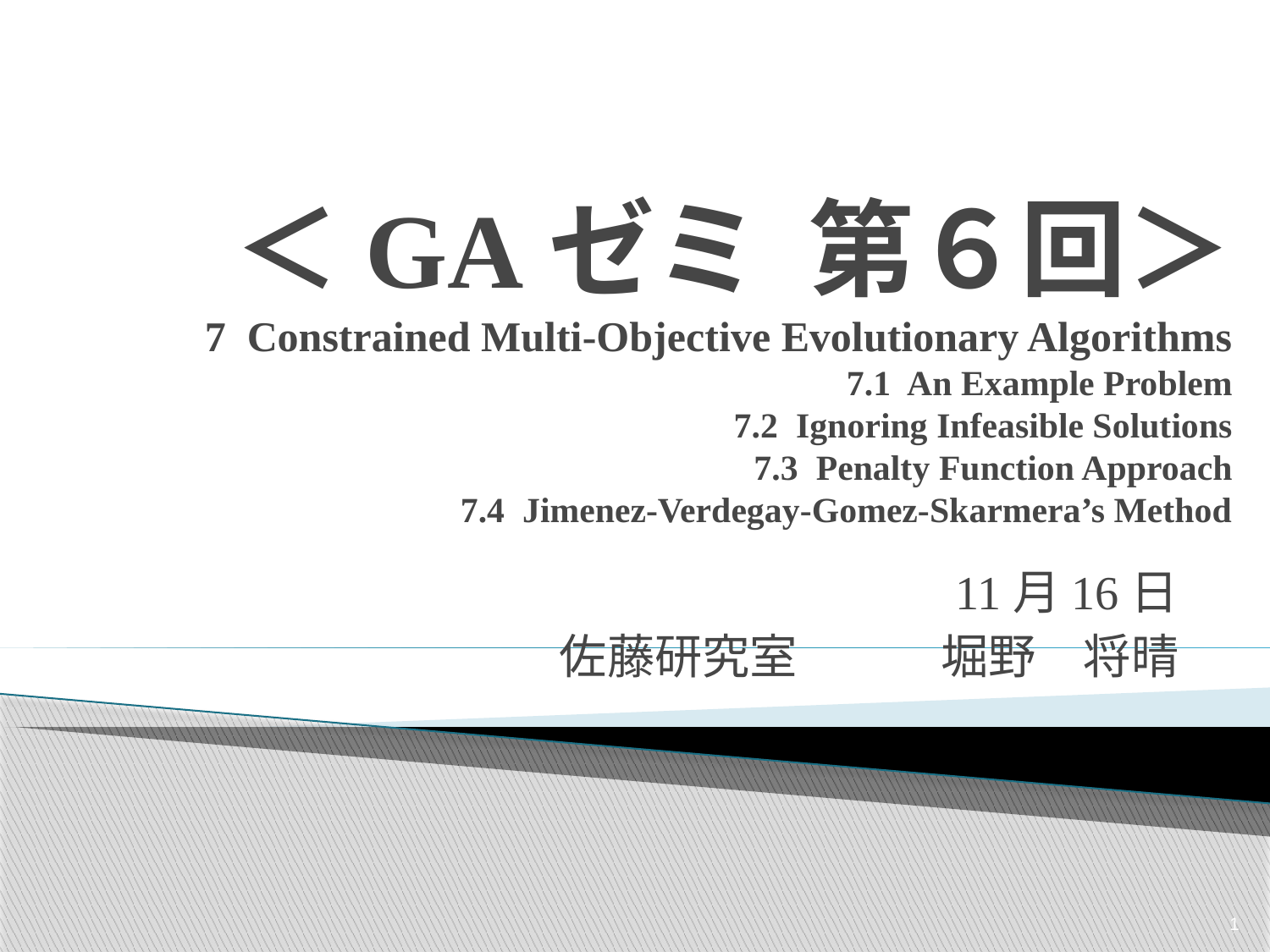

# ＜GAゼミ  第６回＞ 7  Constrained Multi-Objective Evolutionary Algorithms 7.1  An Example Problem 7.2  Ignoring Infeasible Solutions 7.3  Penalty Function Approach 7.4  Jimenez-Verdegay-Gomez-Skarmera’s Method
11月16日
佐藤研究室　　　堀野　将晴
1